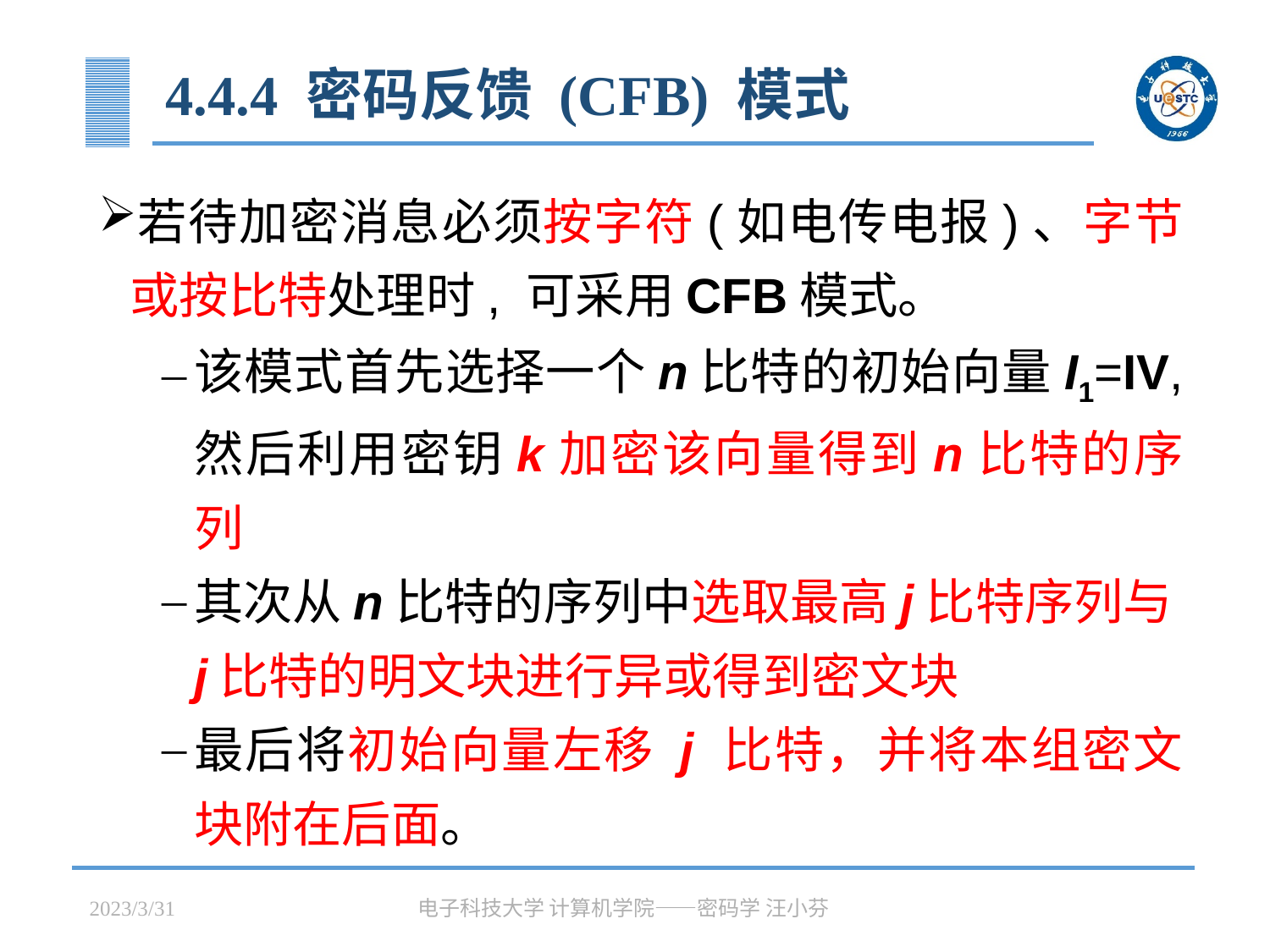

# 4.4.4 密码反馈 (CFB) 模式
若待加密消息必须按字符(如电传电报)、字节或按比特处理时, 可采用CFB模式。
该模式首先选择一个n比特的初始向量I1=IV, 然后利用密钥k加密该向量得到n比特的序列
其次从n比特的序列中选取最高j比特序列与j比特的明文块进行异或得到密文块
最后将初始向量左移 j 比特，并将本组密文块附在后面。

2023/3/31
电子科技大学 计算机学院——密码学 汪小芬